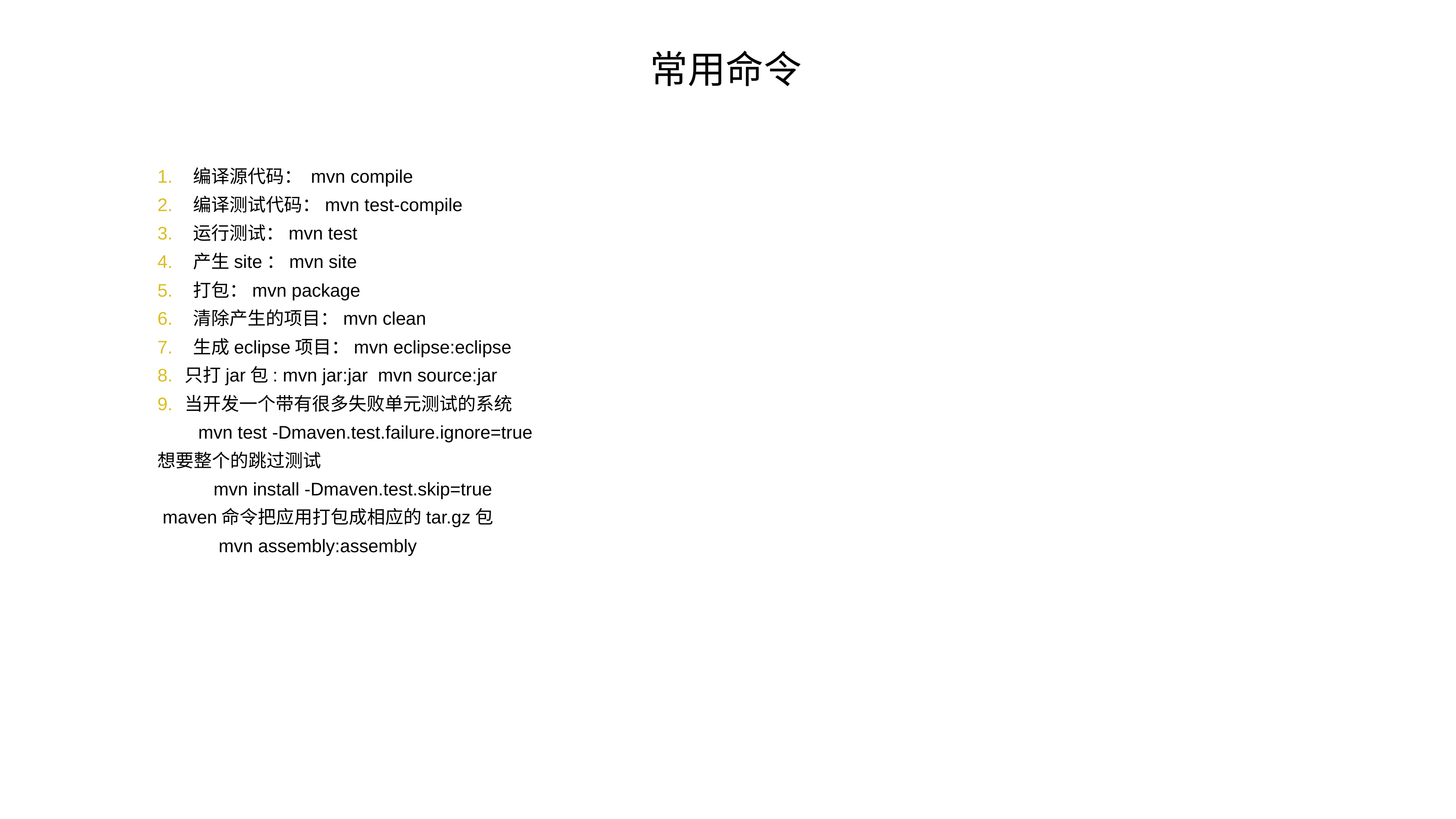

常用命令
 编译源代码： mvn compile
 编译测试代码：mvn test-compile
 运行测试：mvn test
 产生site：mvn site
 打包：mvn package
 清除产生的项目：mvn clean
 生成eclipse项目：mvn eclipse:eclipse
只打jar包: mvn jar:jar  mvn source:jar
当开发一个带有很多失败单元测试的系统
        mvn test -Dmaven.test.failure.ignore=true
想要整个的跳过测试
           mvn install -Dmaven.test.skip=true
 maven命令把应用打包成相应的tar.gz包
            mvn assembly:assembly